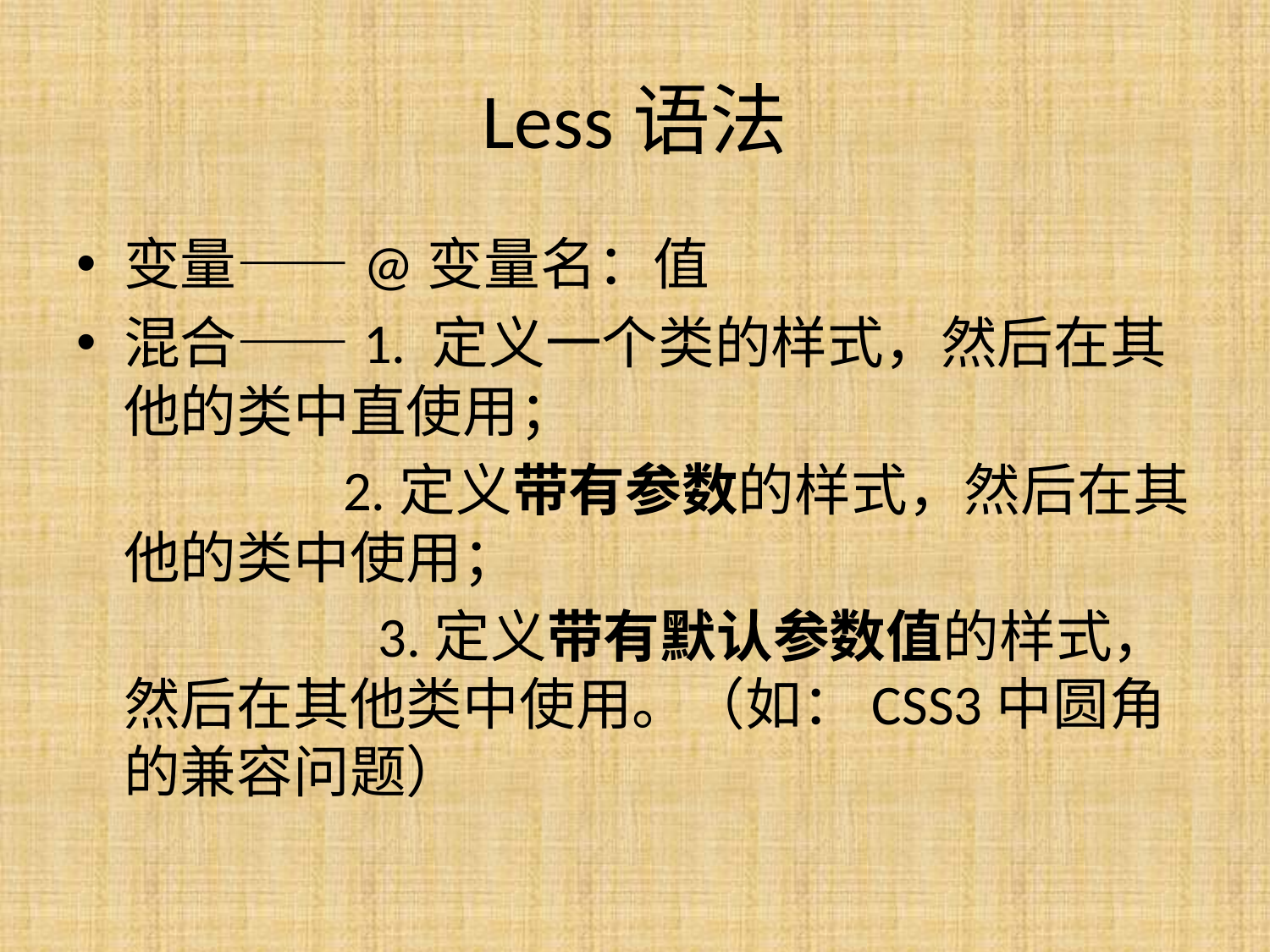

# Less语法
变量——@变量名：值
混合——1. 定义一个类的样式，然后在其他的类中直使用；
                     2.定义带有参数的样式，然后在其他的类中使用；
			3.定义带有默认参数值的样式，然后在其他类中使用。（如：CSS3中圆角的兼容问题）